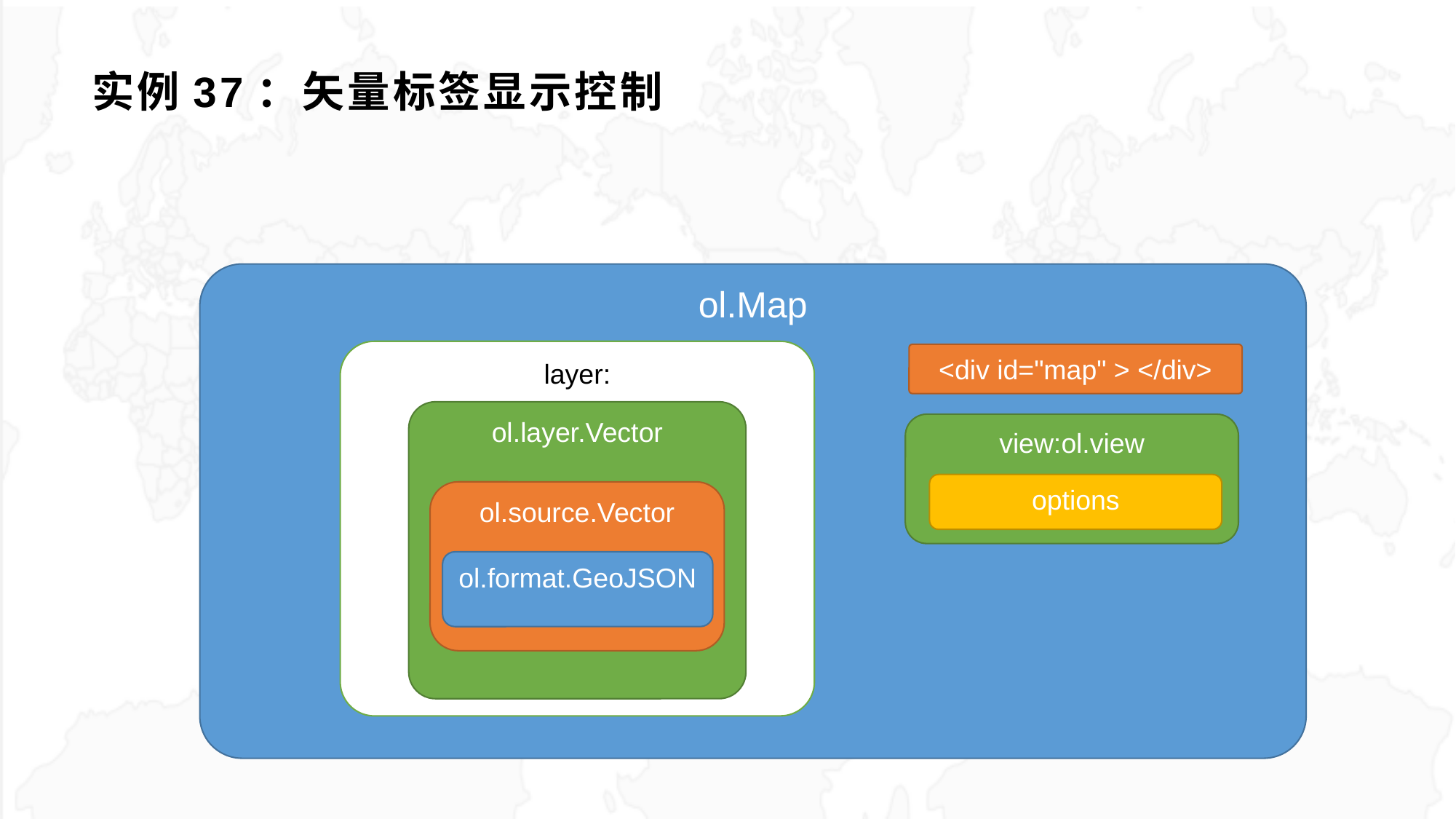

# 实例37：矢量标签显示控制
ol.Map
layer:
<div id="map" > </div>
ol.layer.Vector
view:ol.view
options
ol.source.Vector

ol.format.GeoJSON